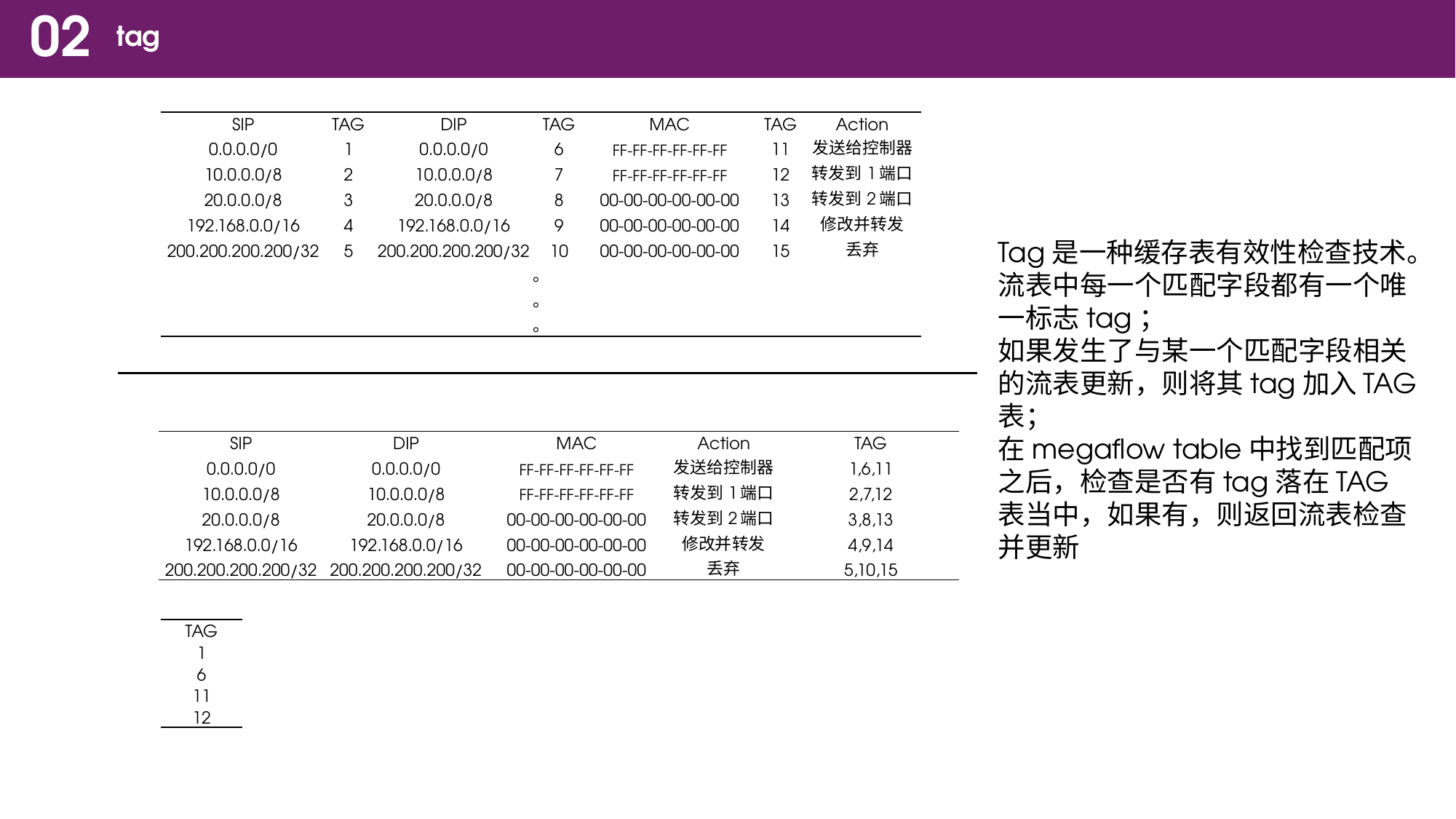

02
tag
| SIP | TAG | DIP | TAG | MAC | TAG | Action |
| --- | --- | --- | --- | --- | --- | --- |
| 0.0.0.0/0 | 1 | 0.0.0.0/0 | 6 | FF-FF-FF-FF-FF-FF | 11 | 发送给控制器 |
| 10.0.0.0/8 | 2 | 10.0.0.0/8 | 7 | FF-FF-FF-FF-FF-FF | 12 | 转发到1端口 |
| 20.0.0.0/8 | 3 | 20.0.0.0/8 | 8 | 00-00-00-00-00-00 | 13 | 转发到2端口 |
| 192.168.0.0/16 | 4 | 192.168.0.0/16 | 9 | 00-00-00-00-00-00 | 14 | 修改并转发 |
| 200.200.200.200/32 | 5 | 200.200.200.200/32 | 10 | 00-00-00-00-00-00 | 15 | 丢弃 |
| 。 |  |  |  |  |  |  |
| 。 |  |  |  |  |  |  |
| 。 |  |  |  |  |  |  |
Tag是一种缓存表有效性检查技术。
流表中每一个匹配字段都有一个唯一标志tag；
如果发生了与某一个匹配字段相关的流表更新，则将其tag加入TAG表；
在megaflow table中找到匹配项之后，检查是否有tag落在TAG表当中，如果有，则返回流表检查并更新
| SIP | DIP | MAC | Action | TAG |
| --- | --- | --- | --- | --- |
| 0.0.0.0/0 | 0.0.0.0/0 | FF-FF-FF-FF-FF-FF | 发送给控制器 | 1,6,11 |
| 10.0.0.0/8 | 10.0.0.0/8 | FF-FF-FF-FF-FF-FF | 转发到1端口 | 2,7,12 |
| 20.0.0.0/8 | 20.0.0.0/8 | 00-00-00-00-00-00 | 转发到2端口 | 3,8,13 |
| 192.168.0.0/16 | 192.168.0.0/16 | 00-00-00-00-00-00 | 修改并转发 | 4,9,14 |
| 200.200.200.200/32 | 200.200.200.200/32 | 00-00-00-00-00-00 | 丢弃 | 5,10,15 |
| TAG |
| --- |
| 1 |
| 6 |
| 11 |
| 12 |